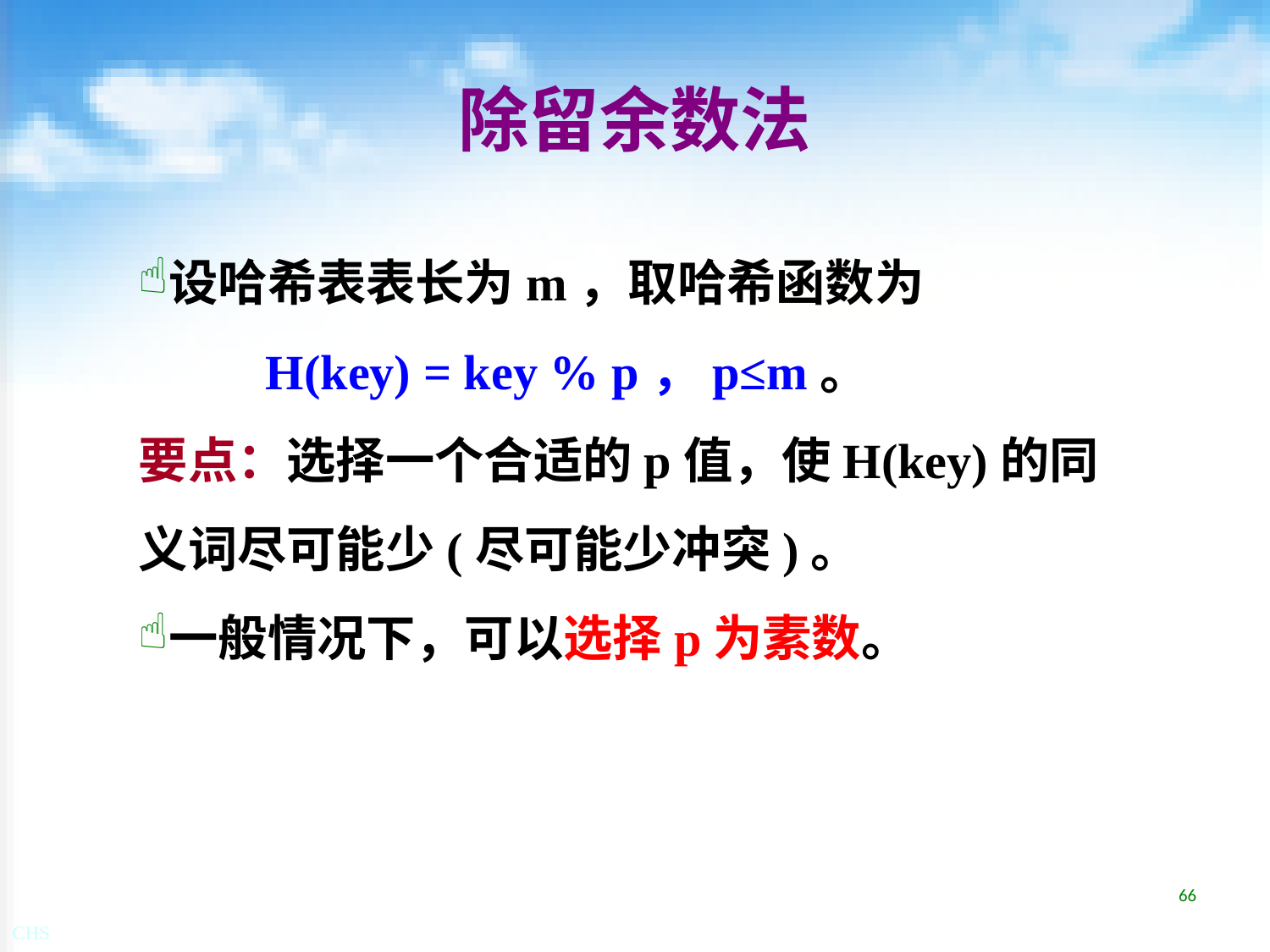

# 除留余数法
设哈希表表长为m，取哈希函数为
	H(key) = key % p，p≤m。
要点：选择一个合适的p值，使H(key)的同义词尽可能少(尽可能少冲突)。
一般情况下，可以选择p为素数。
66